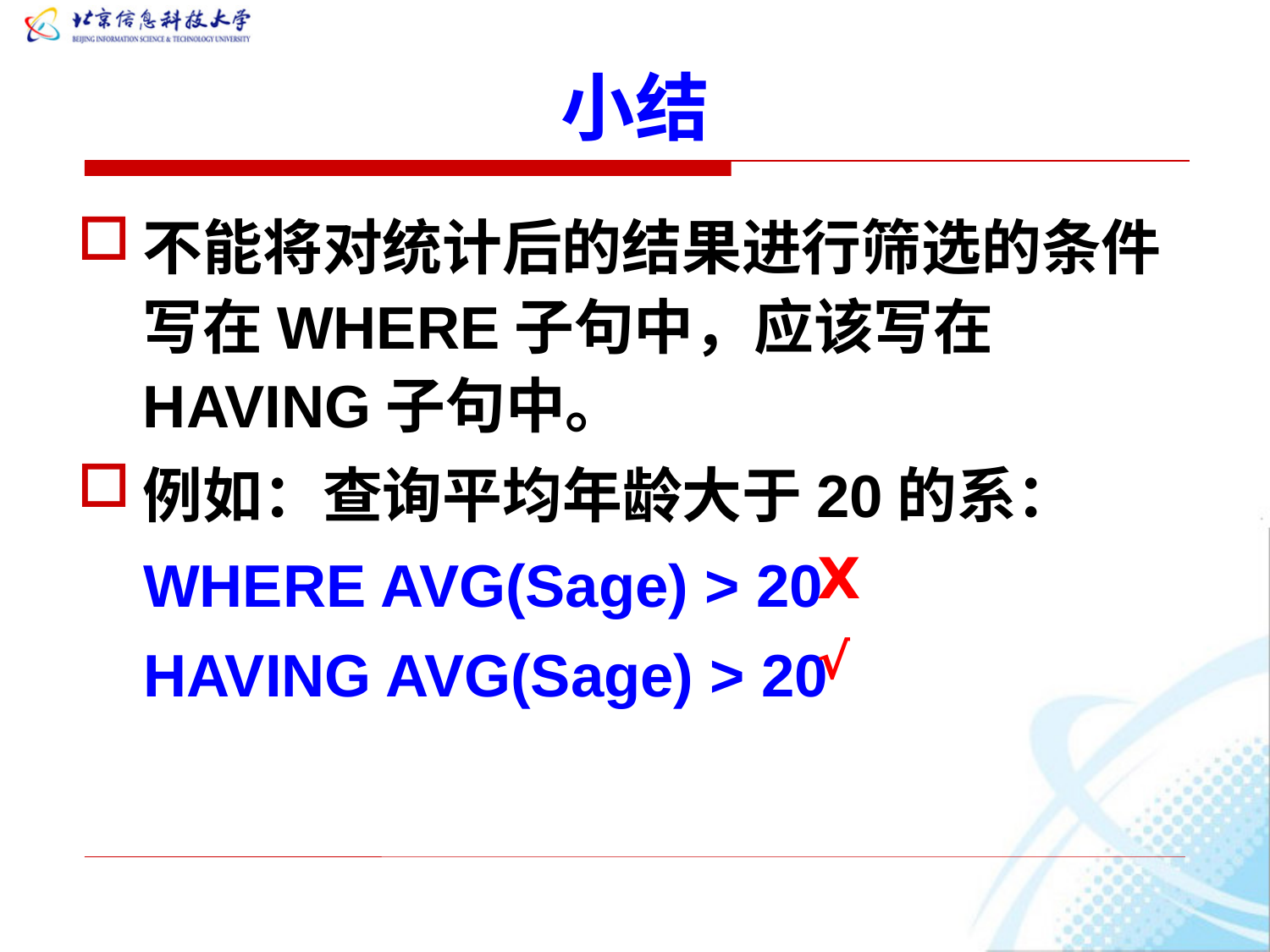

# 小结
不能将对统计后的结果进行筛选的条件写在WHERE子句中，应该写在HAVING子句中。
例如：查询平均年龄大于20的系：
WHERE AVG(Sage) > 20
HAVING AVG(Sage) > 20
X
√

163